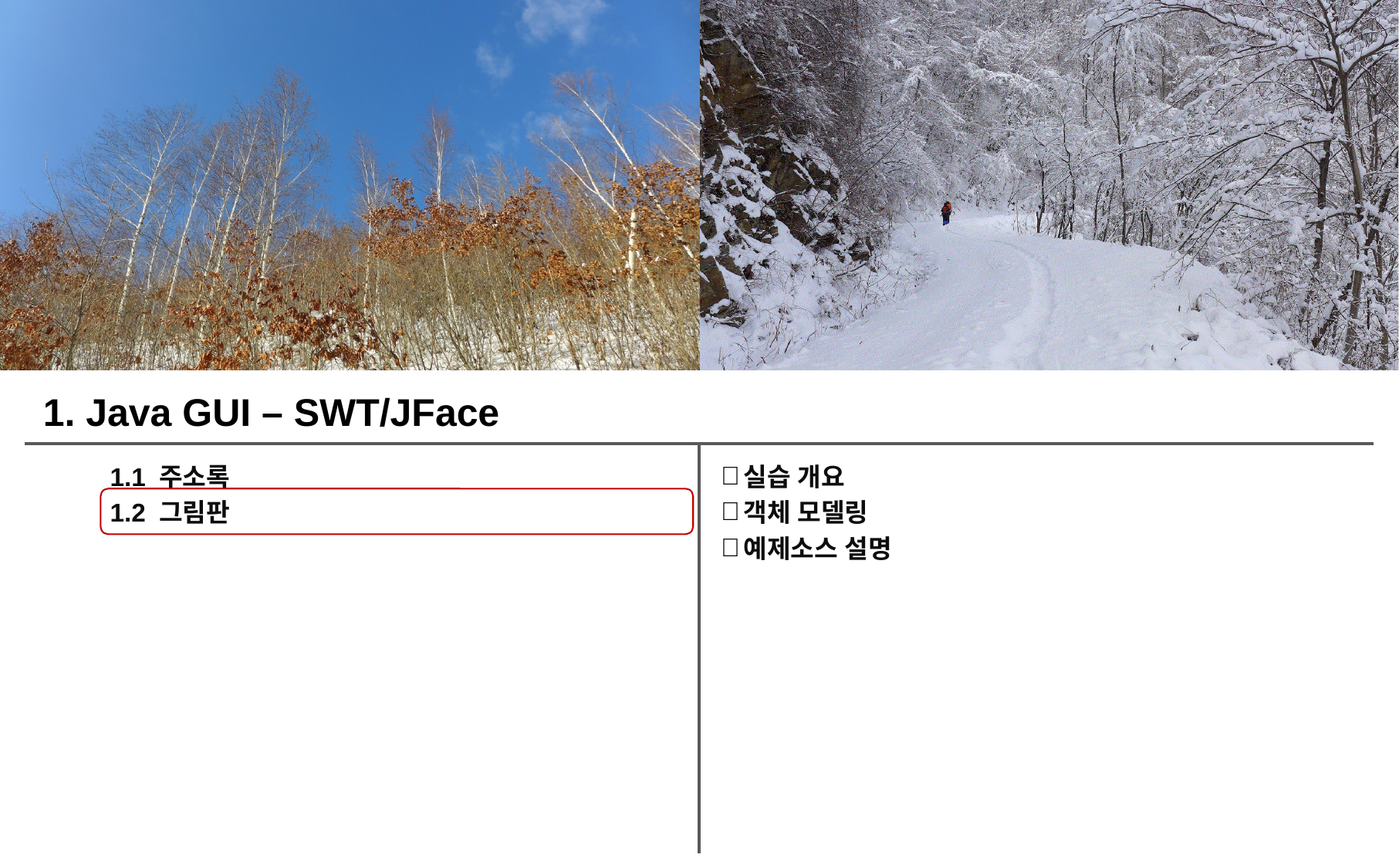

1. Java GUI – SWT/JFace
1.1 주소록
1.2 그림판
실습 개요
객체 모델링
예제소스 설명